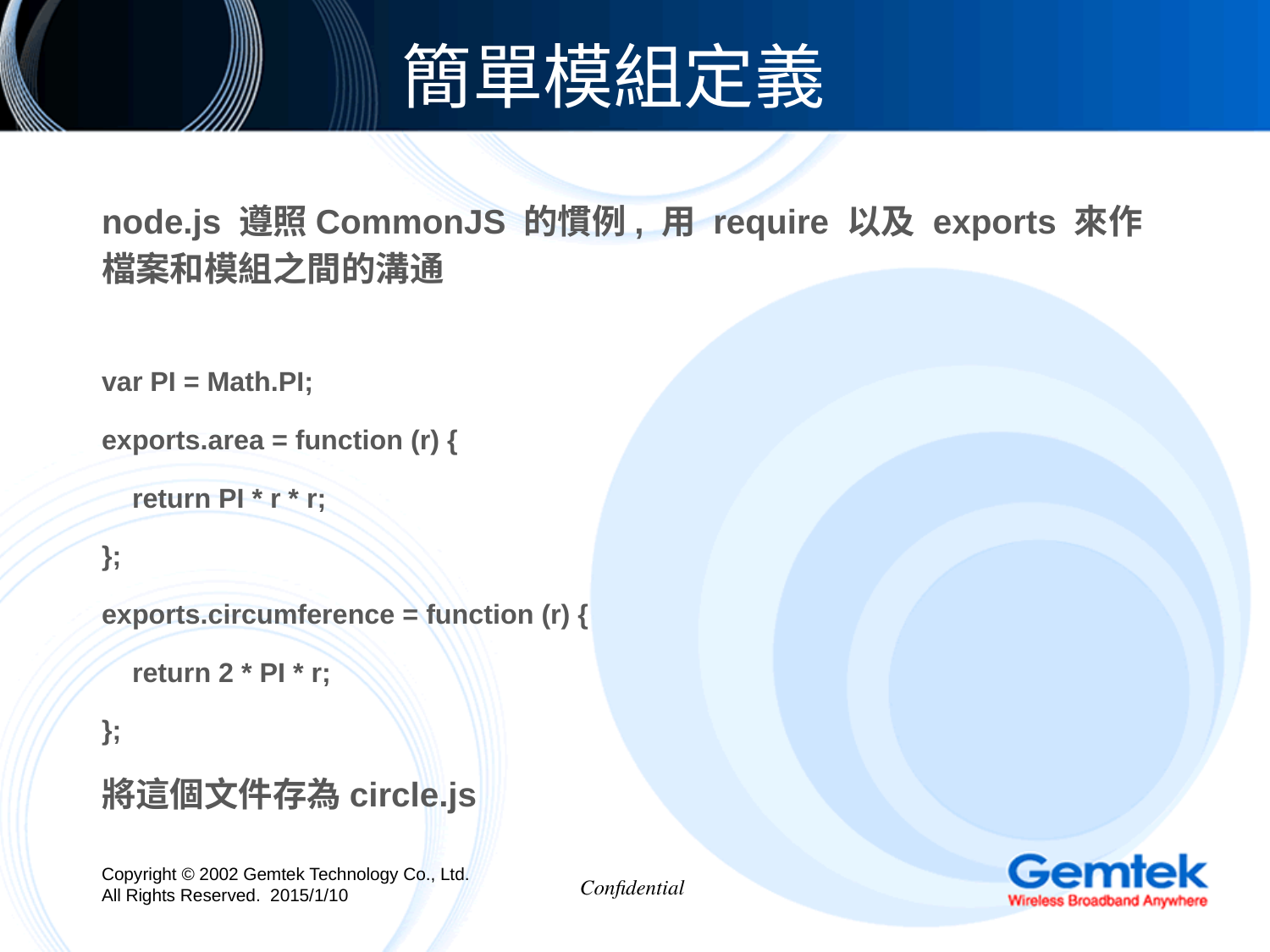

# 簡單模組定義
node.js 遵照CommonJS 的慣例, 用 require 以及 exports 來作檔案和模組之間的溝通

var PI = Math.PI;
exports.area = function (r) {
    return PI * r * r;
};
exports.circumference = function (r) {
    return 2 * PI * r;
};
將這個文件存為circle.js